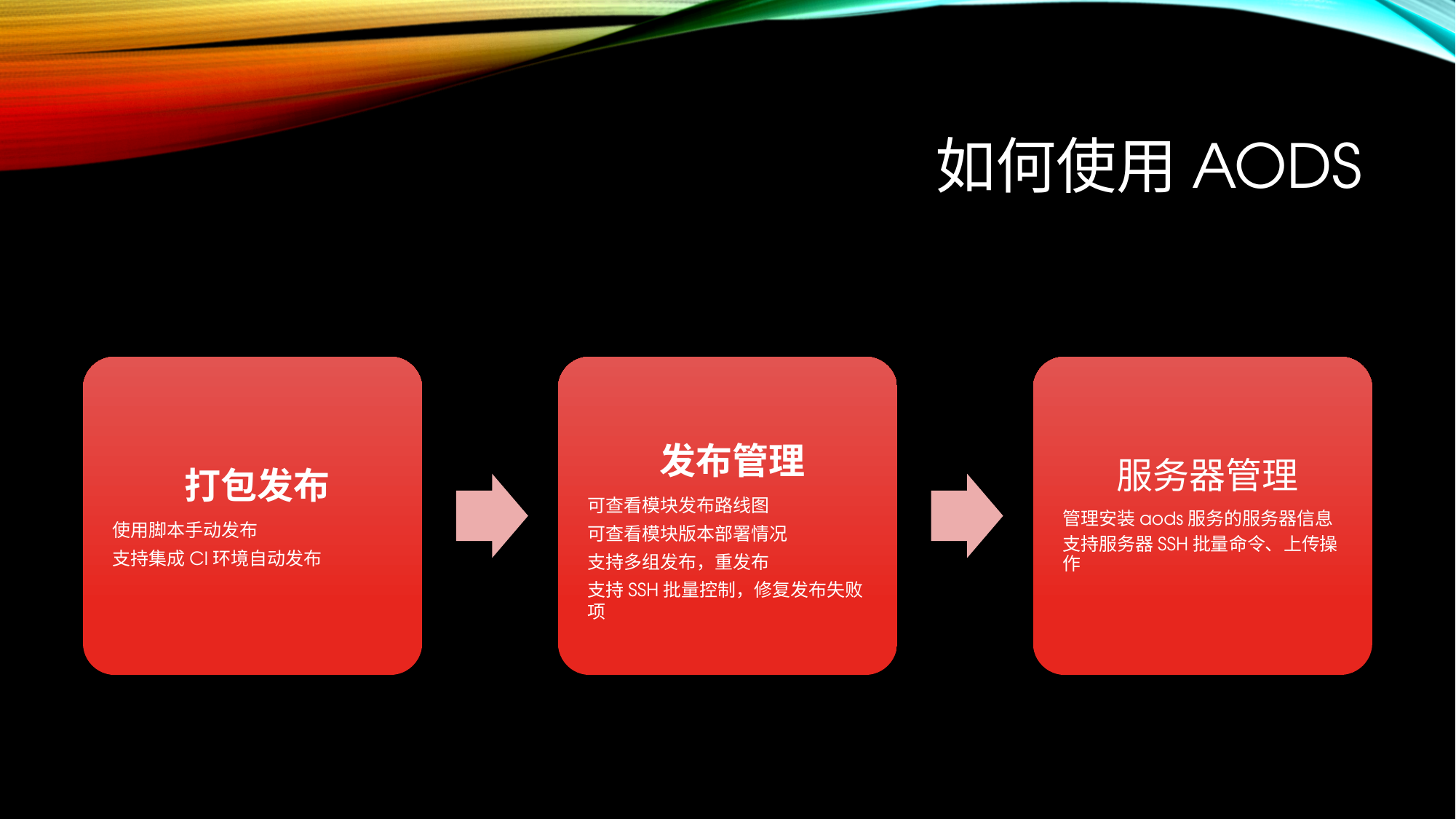

# 如何使用aods
打包发布
使用脚本手动发布
支持集成CI环境自动发布

发布管理
可查看模块发布路线图
可查看模块版本部署情况
支持多组发布，重发布
支持SSH批量控制，修复发布失败项

服务器管理
管理安装aods服务的服务器信息
支持服务器SSH批量命令、上传操作